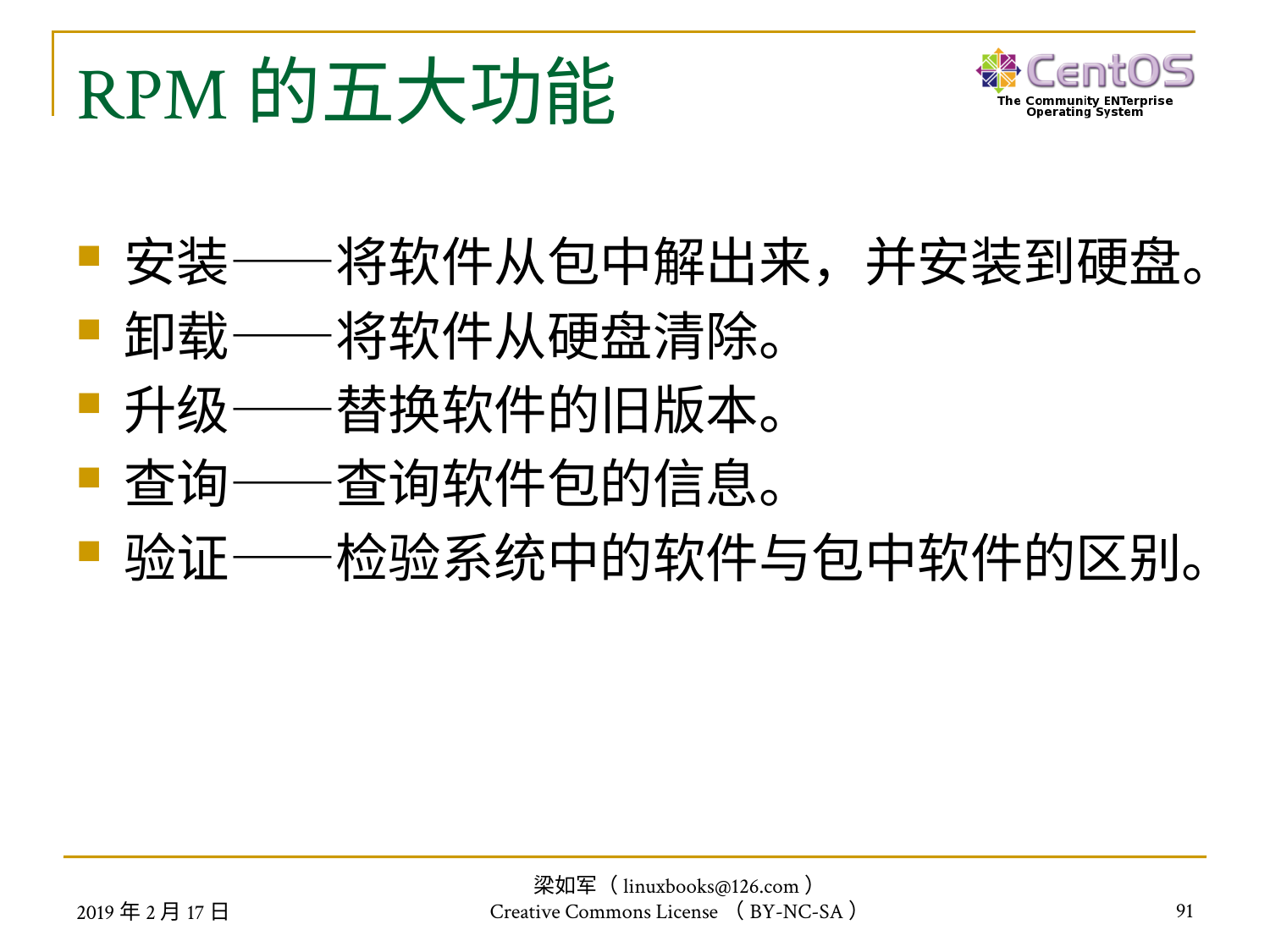

# RPM的五大功能
安装——将软件从包中解出来，并安装到硬盘。
卸载——将软件从硬盘清除。
升级——替换软件的旧版本。
查询——查询软件包的信息。
验证——检验系统中的软件与包中软件的区别。
梁如军（linuxbooks@126.com）
Creative Commons License（BY-NC-SA）
2019年2月17日
91